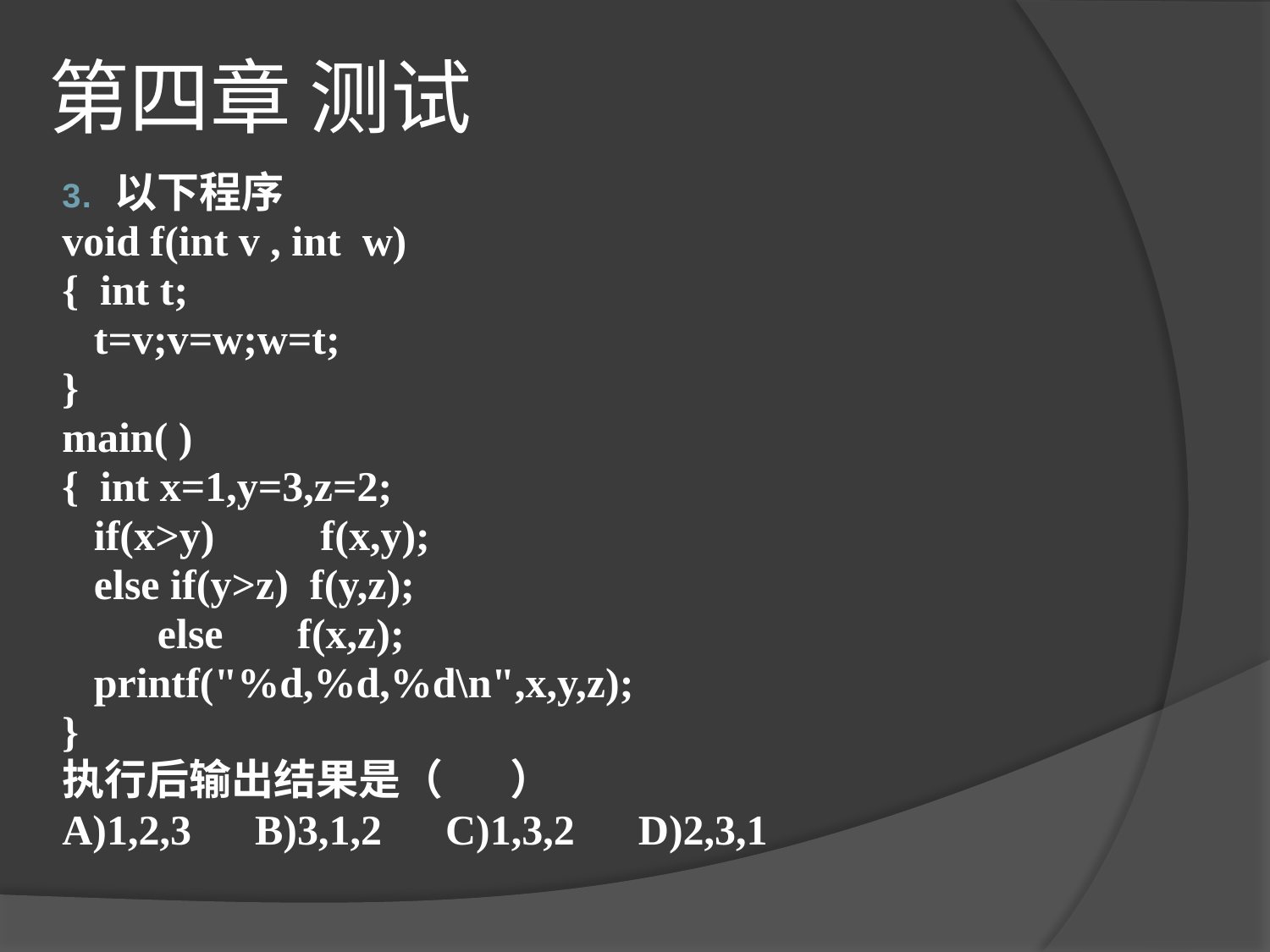

# 第四章 测试
以下程序
void f(int v , int  w)
{  int t;
   t=v;v=w;w=t;
}
main( )
{  int x=1,y=3,z=2;
   if(x>y)          f(x,y);
   else if(y>z)  f(y,z);
         else       f(x,z);
   printf("%d,%d,%d\n",x,y,z);
}
执行后输出结果是（       ）
A)1,2,3      B)3,1,2      C)1,3,2      D)2,3,1